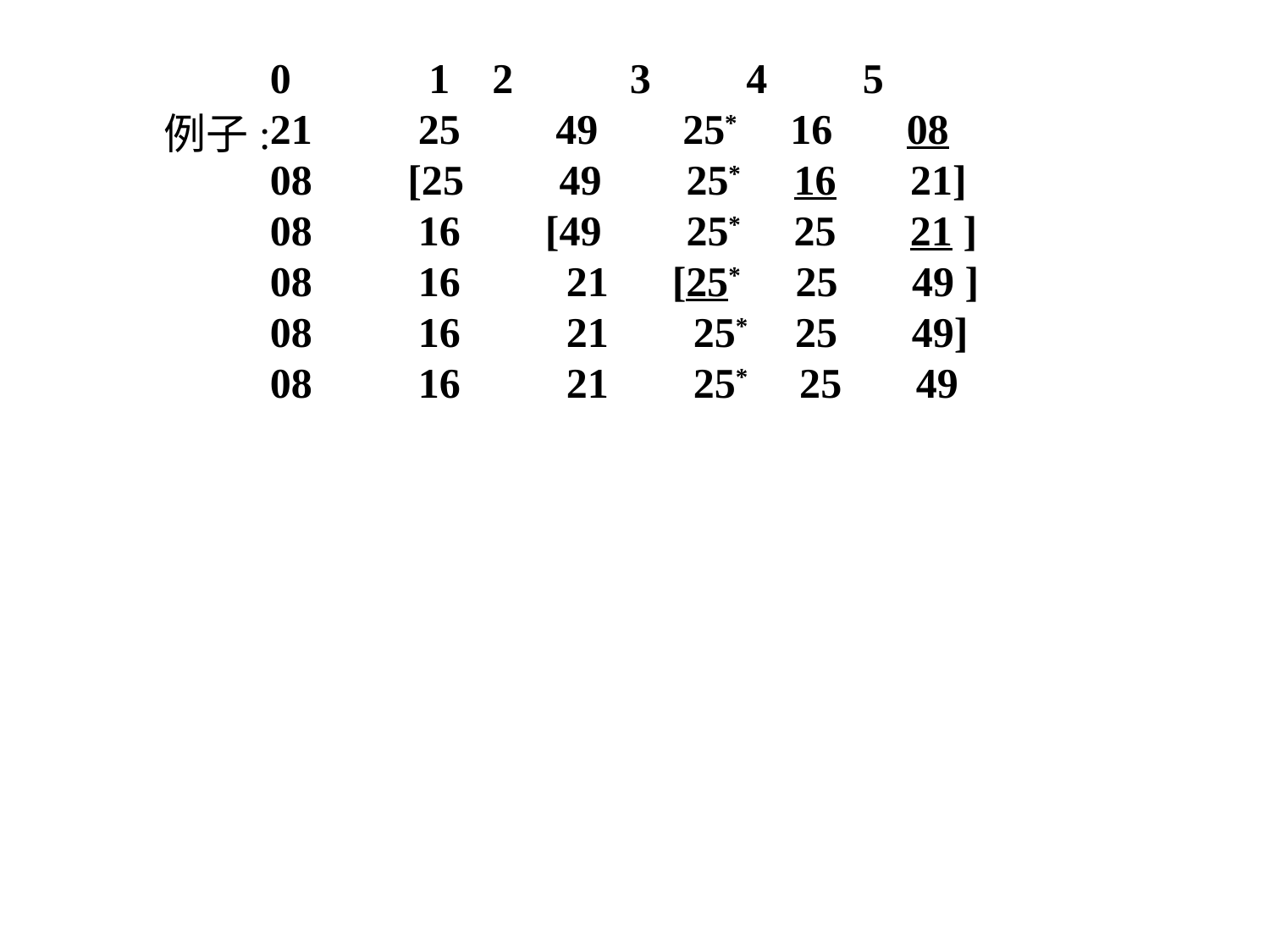

0	         1	   2           3	   4         5
21          25         49        25*     16       08
08         [25         49        25*     16       21]
08          16        [49        25*     25       21 ]
08          16          21      [25*      25       49 ]
08          16          21        25*       25       49]
08          16          21        25*       25       49
例子: